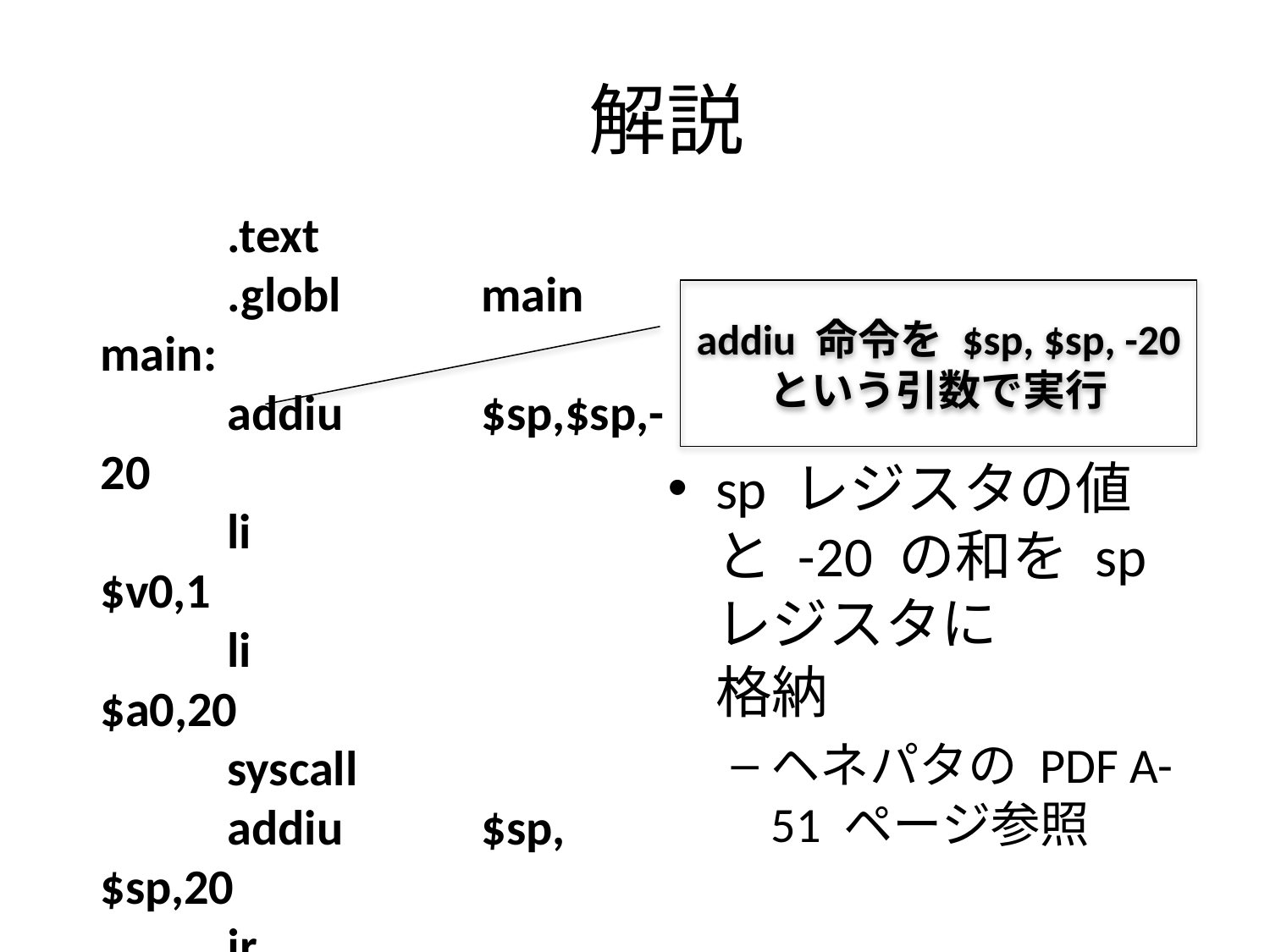

# 解説
	.text
	.globl		main
main:
	addiu		$sp,$sp,-20
	li			$v0,1
	li			$a0,20
	syscall
	addiu		$sp,$sp,20
	jr			$ra
addiu 命令を $sp, $sp, -20 という引数で実行
sp レジスタの値と -20 の和を sp レジスタに
格納
ヘネパタの PDF A-51 ページ参照